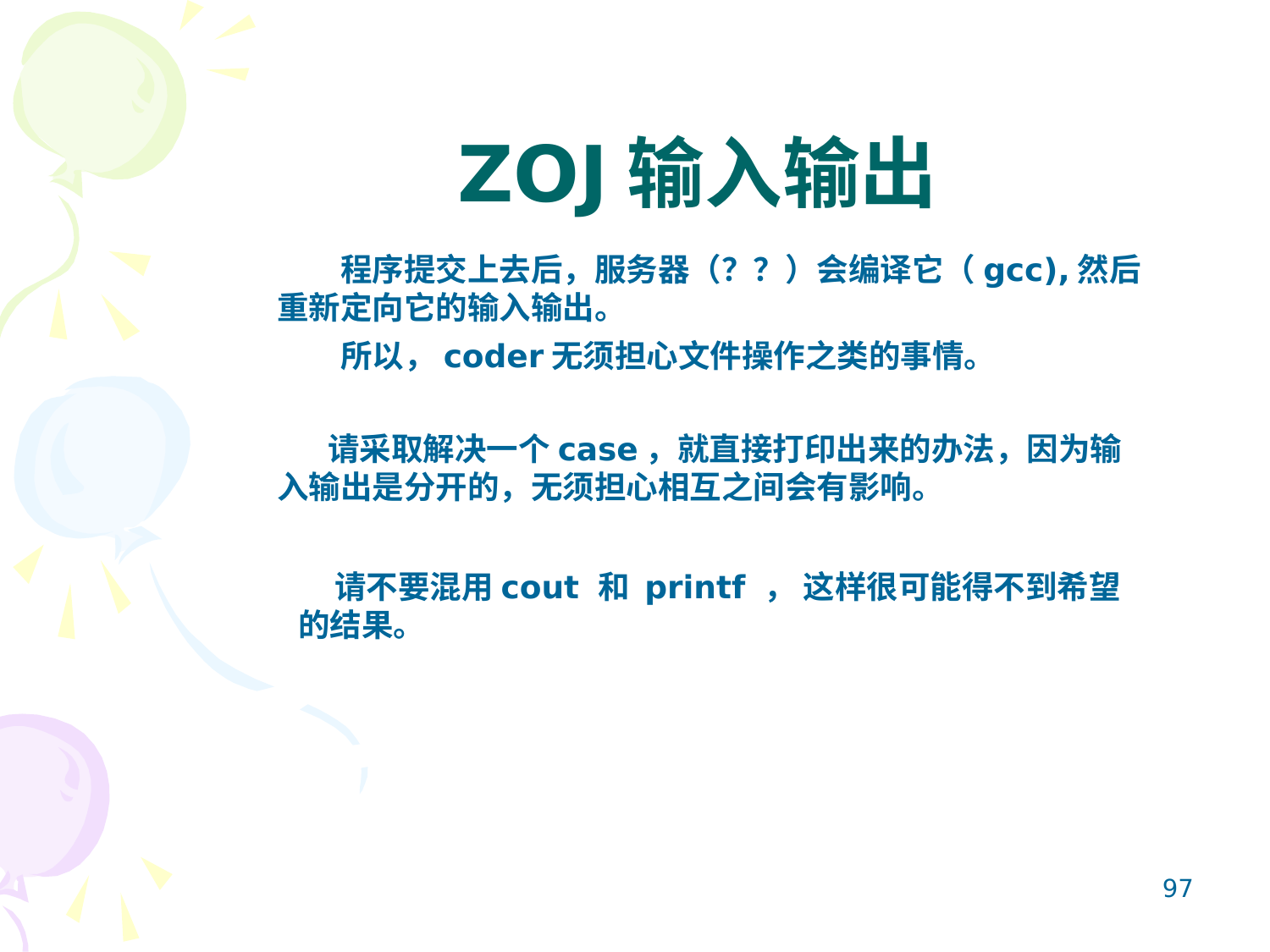

ZOJ输入输出
　　程序提交上去后，服务器（？？）会编译它（gcc),然后重新定向它的输入输出。
　　所以，coder无须担心文件操作之类的事情。
      请采取解决一个case，就直接打印出来的办法，因为输入输出是分开的，无须担心相互之间会有影响。
    请不要混用cout 和 printf ， 这样很可能得不到希望的结果。
97